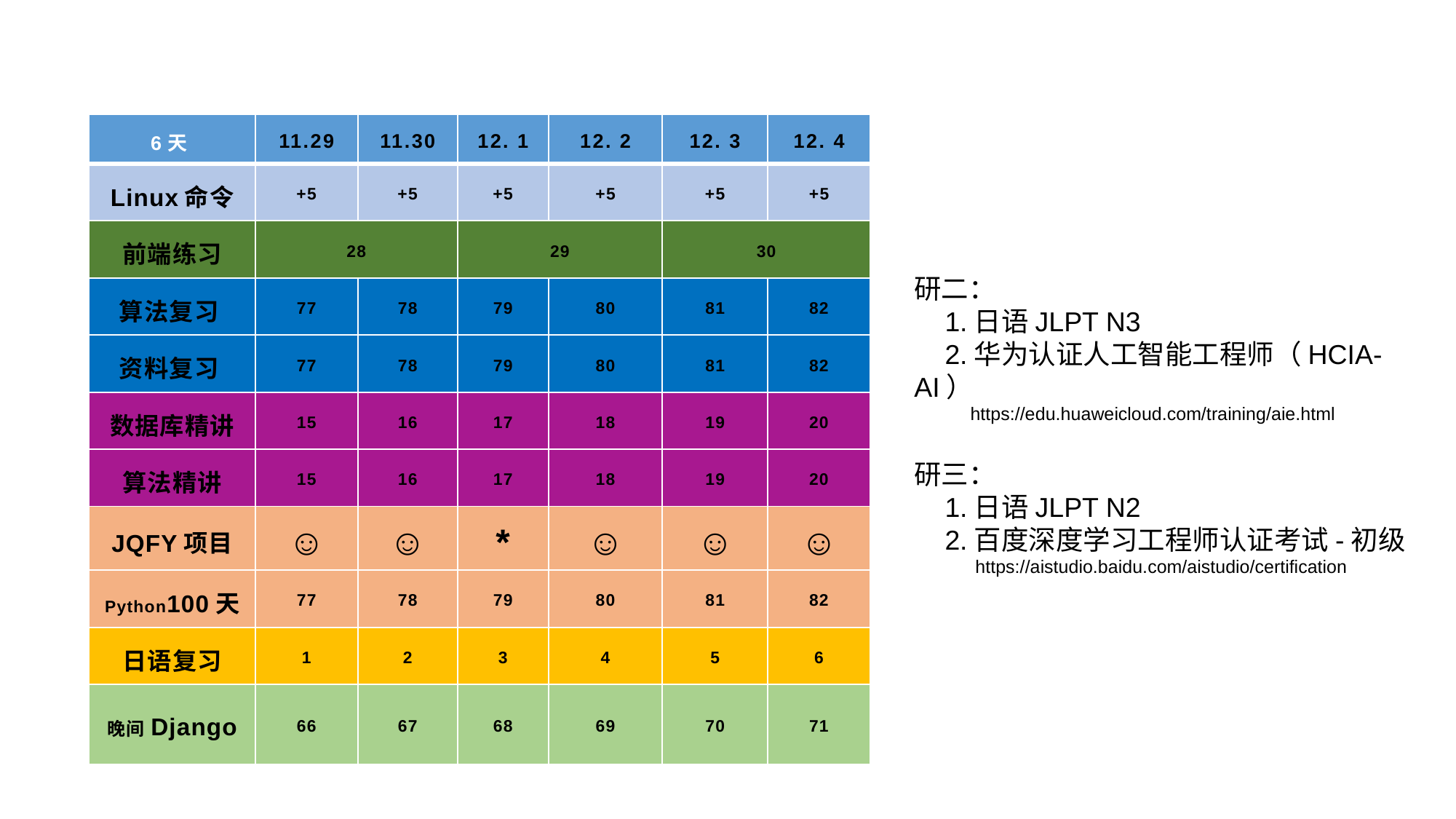

| 6天 | 11.29 | 11.30 | 12. 1 | 12. 2 | 12. 3 | 12. 4 |
| --- | --- | --- | --- | --- | --- | --- |
| Linux命令 | +5 | +5 | +5 | +5 | +5 | +5 |
| 前端练习 | 28 |  | 29 |  | 30 |  |
| 算法复习 | 77 | 78 | 79 | 80 | 81 | 82 |
| 资料复习 | 77 | 78 | 79 | 80 | 81 | 82 |
| 数据库精讲 | 15 | 16 | 17 | 18 | 19 | 20 |
| 算法精讲 | 15 | 16 | 17 | 18 | 19 | 20 |
| JQFY项目 | ☺ | ☺ | \* | ☺ | ☺ | ☺ |
| Python100天 | 77 | 78 | 79 | 80 | 81 | 82 |
| 日语复习 | 1 | 2 | 3 | 4 | 5 | 6 |
| 晚间Django | 66 | 67 | 68 | 69 | 70 | 71 |

研二：
    1.日语JLPT N3
    2.华为认证人工智能工程师（HCIA-AI）
           https://edu.huaweicloud.com/training/aie.html

研三：
    1.日语JLPT N2
    2.百度深度学习工程师认证考试-初级
            https://aistudio.baidu.com/aistudio/certification